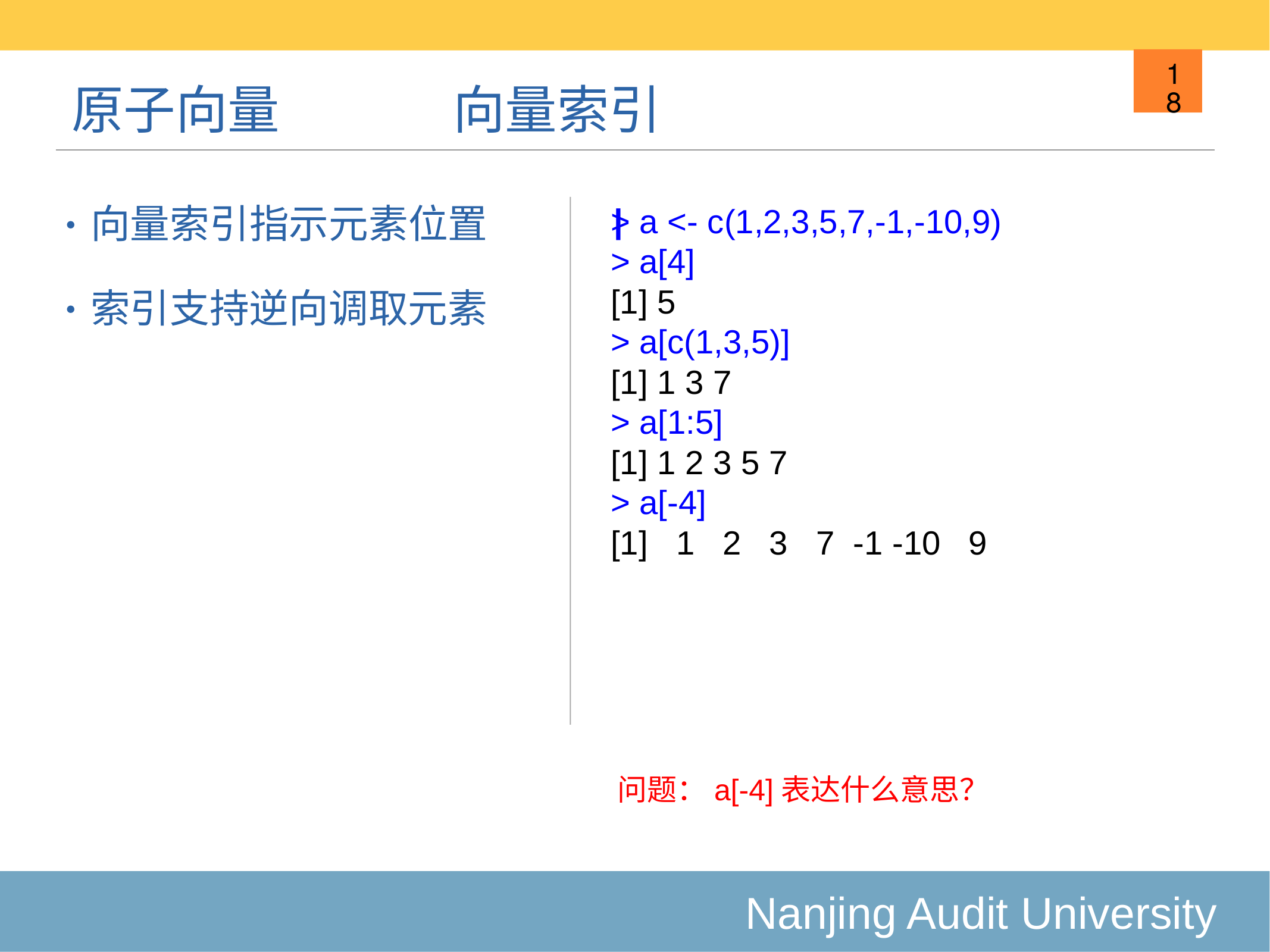

# 原子向量
向量索引
18
> a <- c(1,2,3,5,7,-1,-10,9)
> a[4]
[1] 5
> a[c(1,3,5)]
[1] 1 3 7
> a[1:5]
[1] 1 2 3 5 7
> a[-4]
[1]   1   2   3   7  -1 -10   9
向量索引指示元素位置
索引支持逆向调取元素

|
问题：a[-4]表达什么意思？